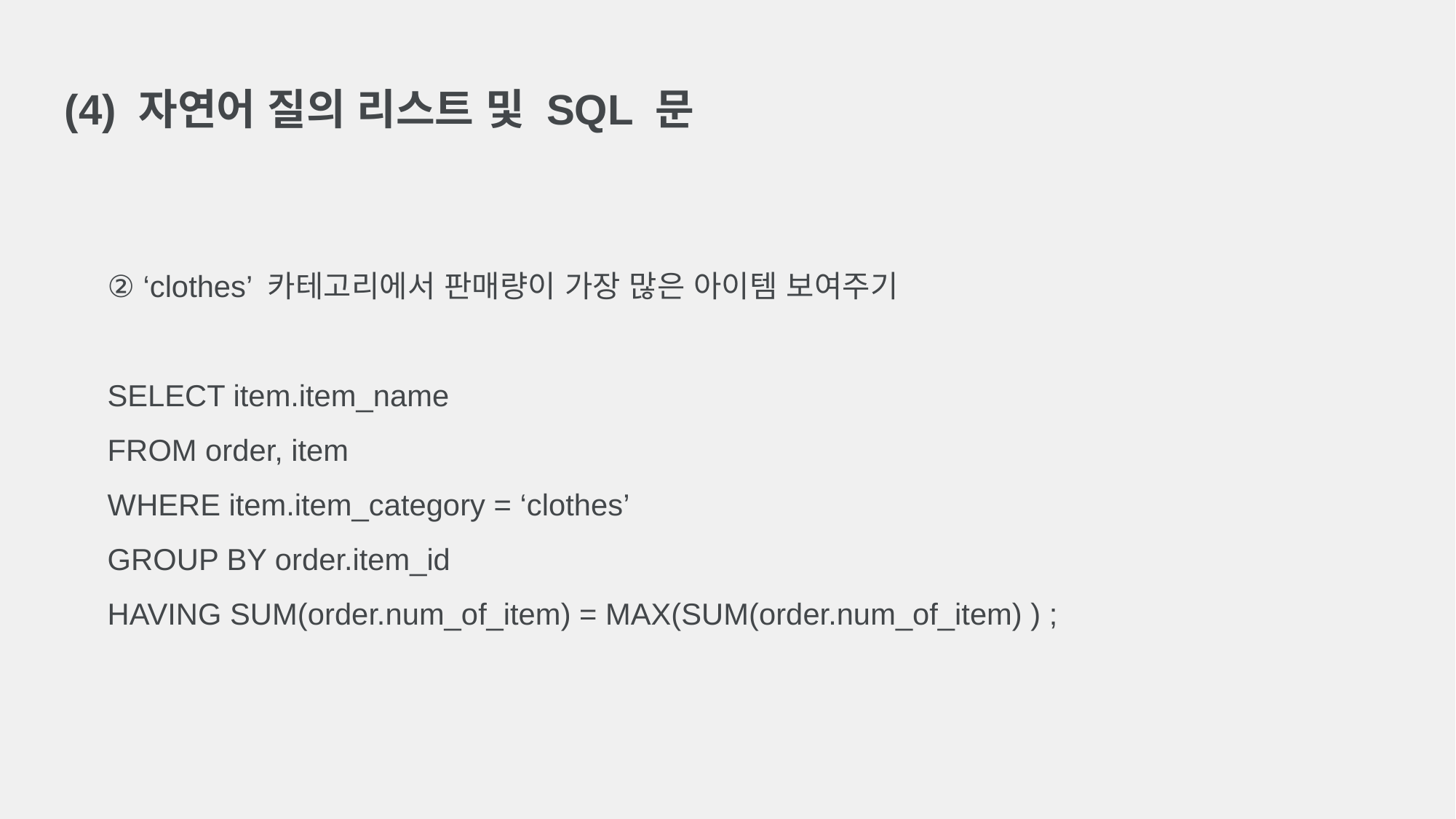

(4) 자연어 질의 리스트 및 SQL 문
② ‘clothes’ 카테고리에서 판매량이 가장 많은 아이템 보여주기

SELECT item.item_name
FROM order, item
WHERE item.item_category = ‘clothes’
GROUP BY order.item_id
HAVING SUM(order.num_of_item) = MAX(SUM(order.num_of_item) ) ;